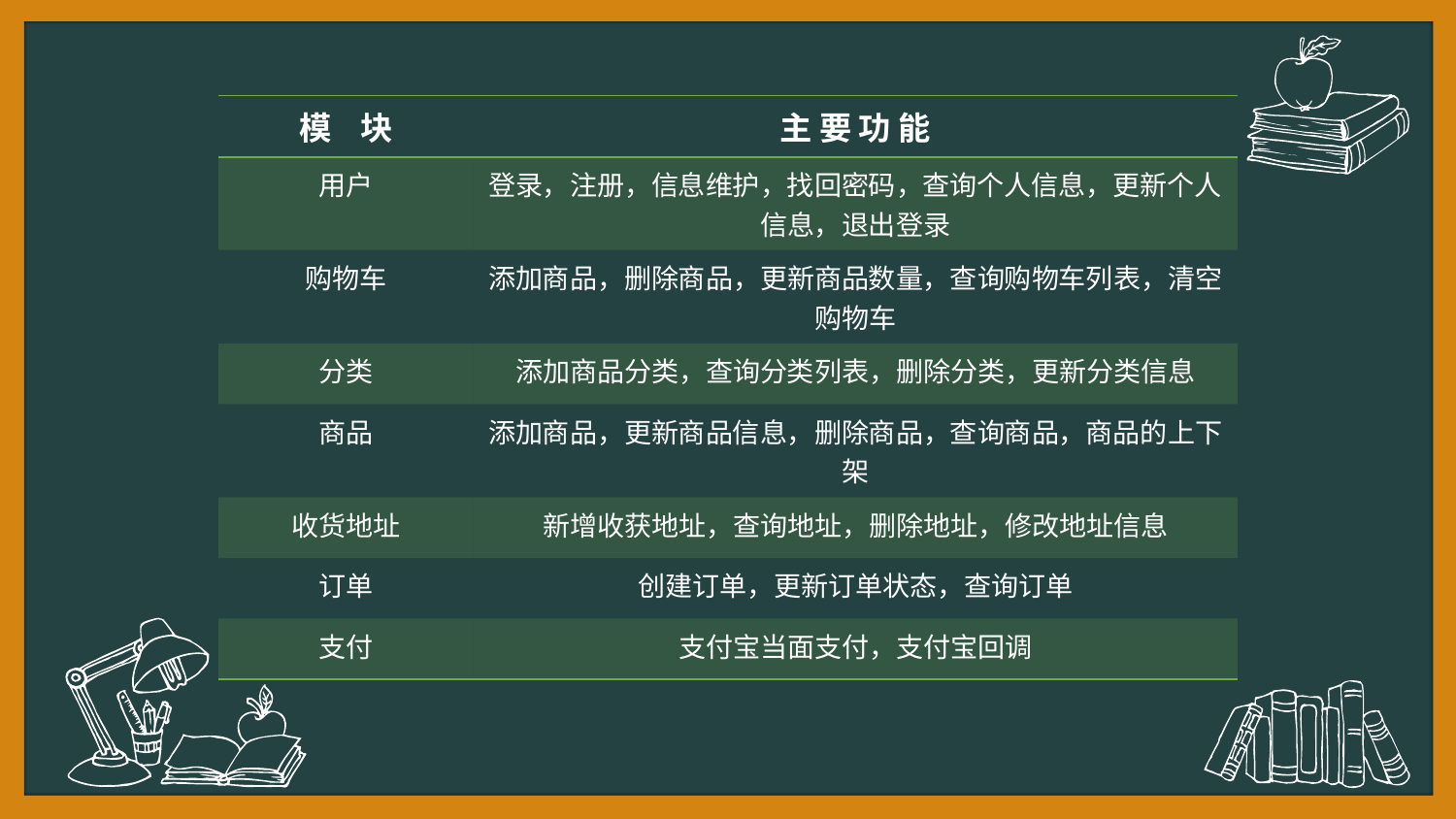

| 模 块 | 主 要 功 能 |
| --- | --- |
| 用户 | 登录，注册，信息维护，找回密码，查询个人信息，更新个人信息，退出登录 |
| 购物车 | 添加商品，删除商品，更新商品数量，查询购物车列表，清空购物车 |
| 分类 | 添加商品分类，查询分类列表，删除分类，更新分类信息 |
| 商品 | 添加商品，更新商品信息，删除商品，查询商品，商品的上下架 |
| 收货地址 | 新增收获地址，查询地址，删除地址，修改地址信息 |
| 订单 | 创建订单，更新订单状态，查询订单 |
| 支付 | 支付宝当面支付，支付宝回调 |